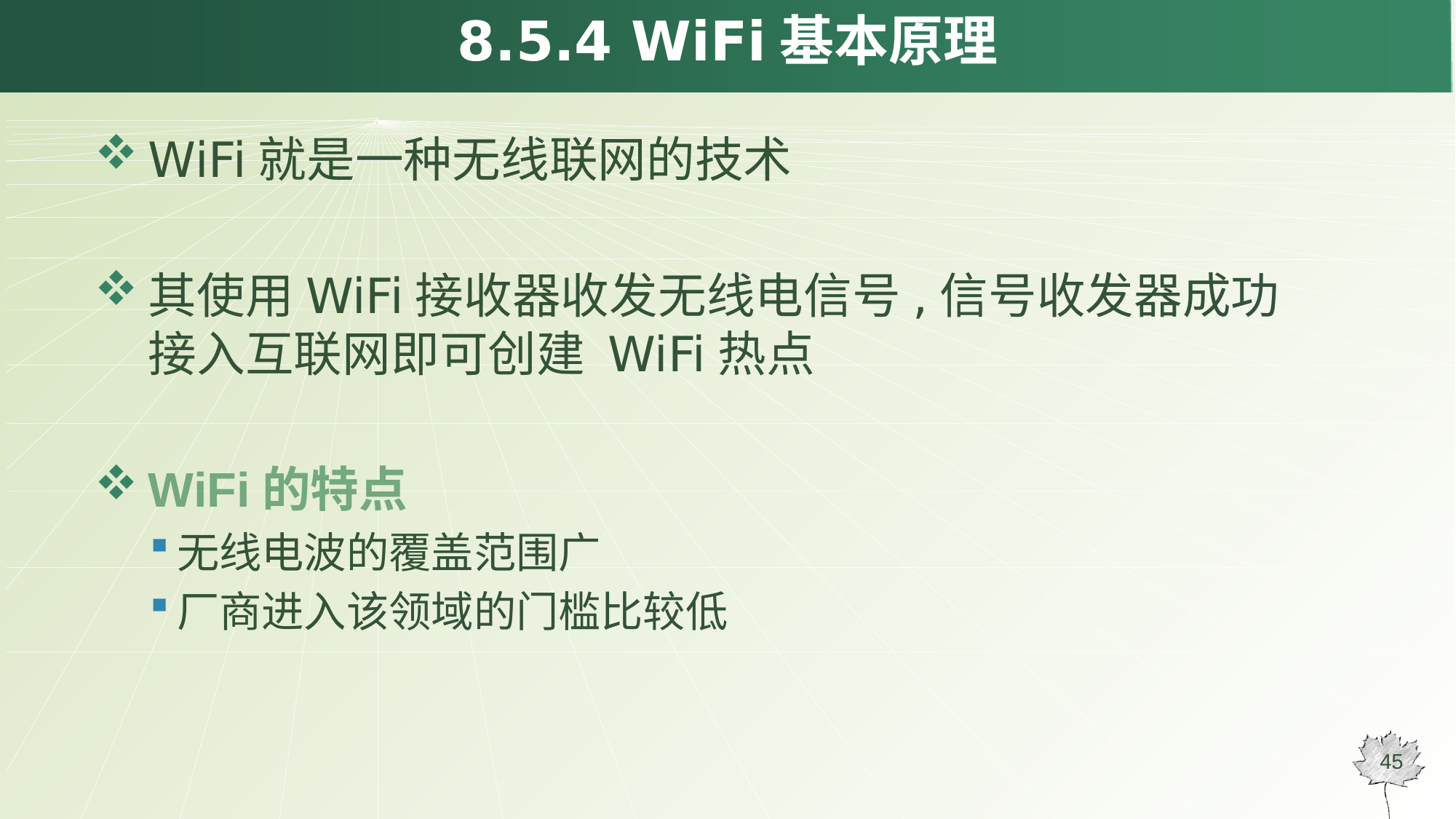

# 8.5.4 WiFi基本原理
WiFi就是一种无线联网的技术

其使用WiFi接收器收发无线电信号,信号收发器成功接入互联网即可创建 WiFi热点

WiFi的特点
无线电波的覆盖范围广
厂商进入该领域的门槛比较低
45